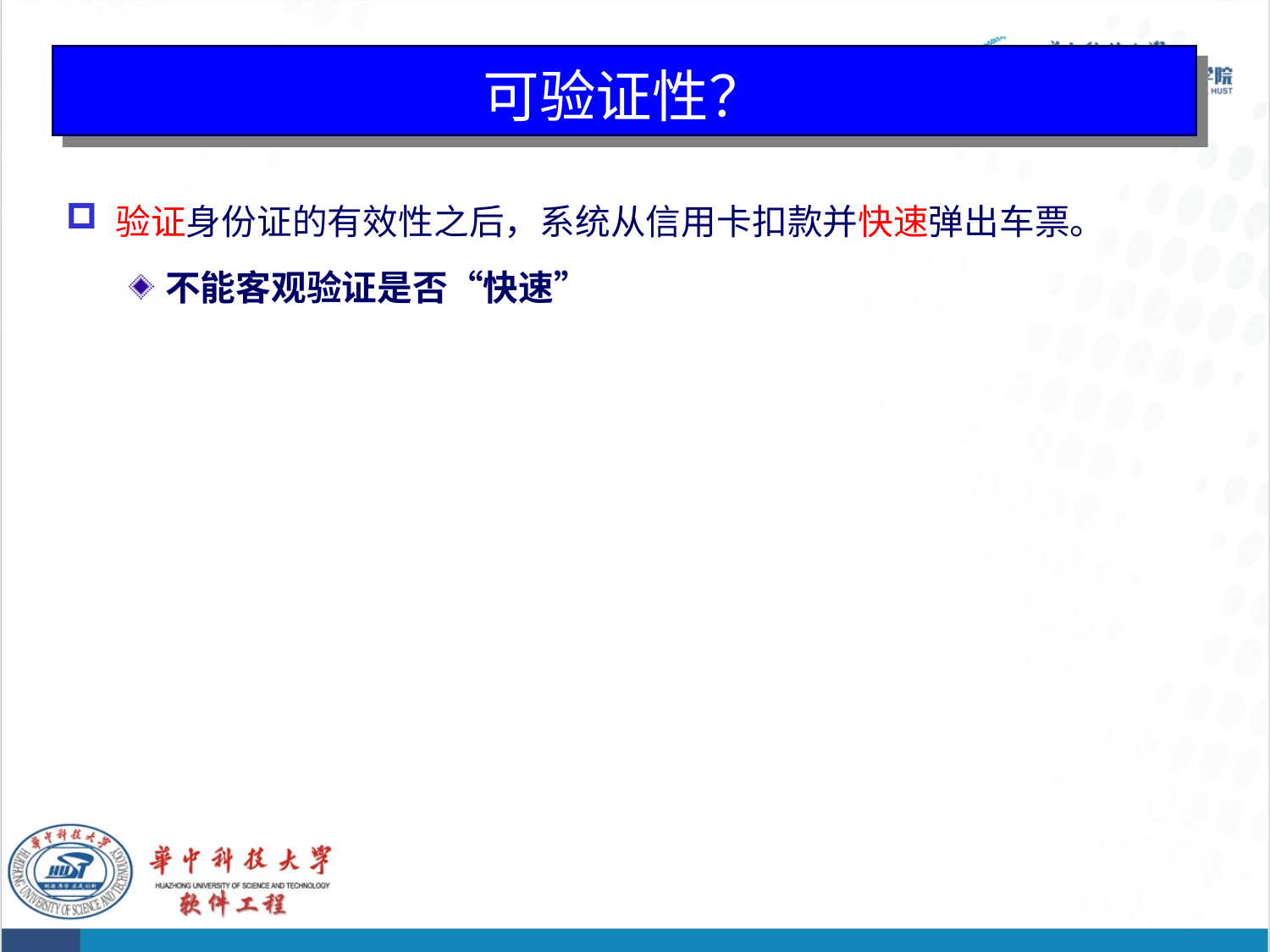

# 可验证性？
验证身份证的有效性之后，系统从信用卡扣款并快速弹出车票。
不能客观验证是否“快速”